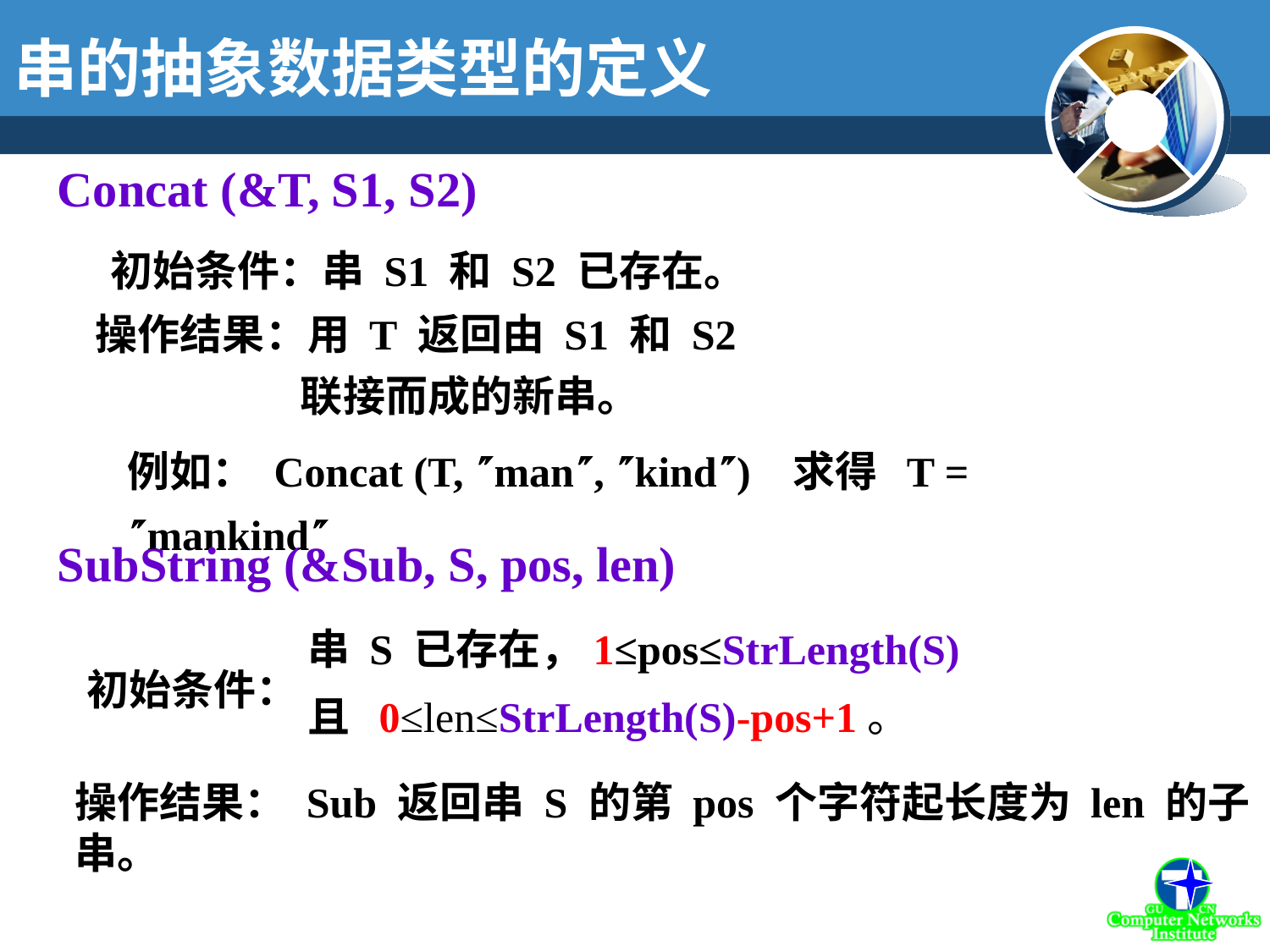

串的抽象数据类型的定义
Concat (&T, S1, S2)
  初始条件：串 S1 和 S2 已存在。
    操作结果：用 T 返回由 S1 和 S2
                      联接而成的新串。
例如： Concat (T, ″man″, ″kind″)   求得  T = ″mankind″
SubString (&Sub, S, pos, len)

  初始条件：
串 S 已存在，1≤pos≤StrLength(S)  且  0≤len≤StrLength(S)-pos+1。
操作结果： Sub 返回串 S 的第 pos 个字符起长度为 len 的子串。